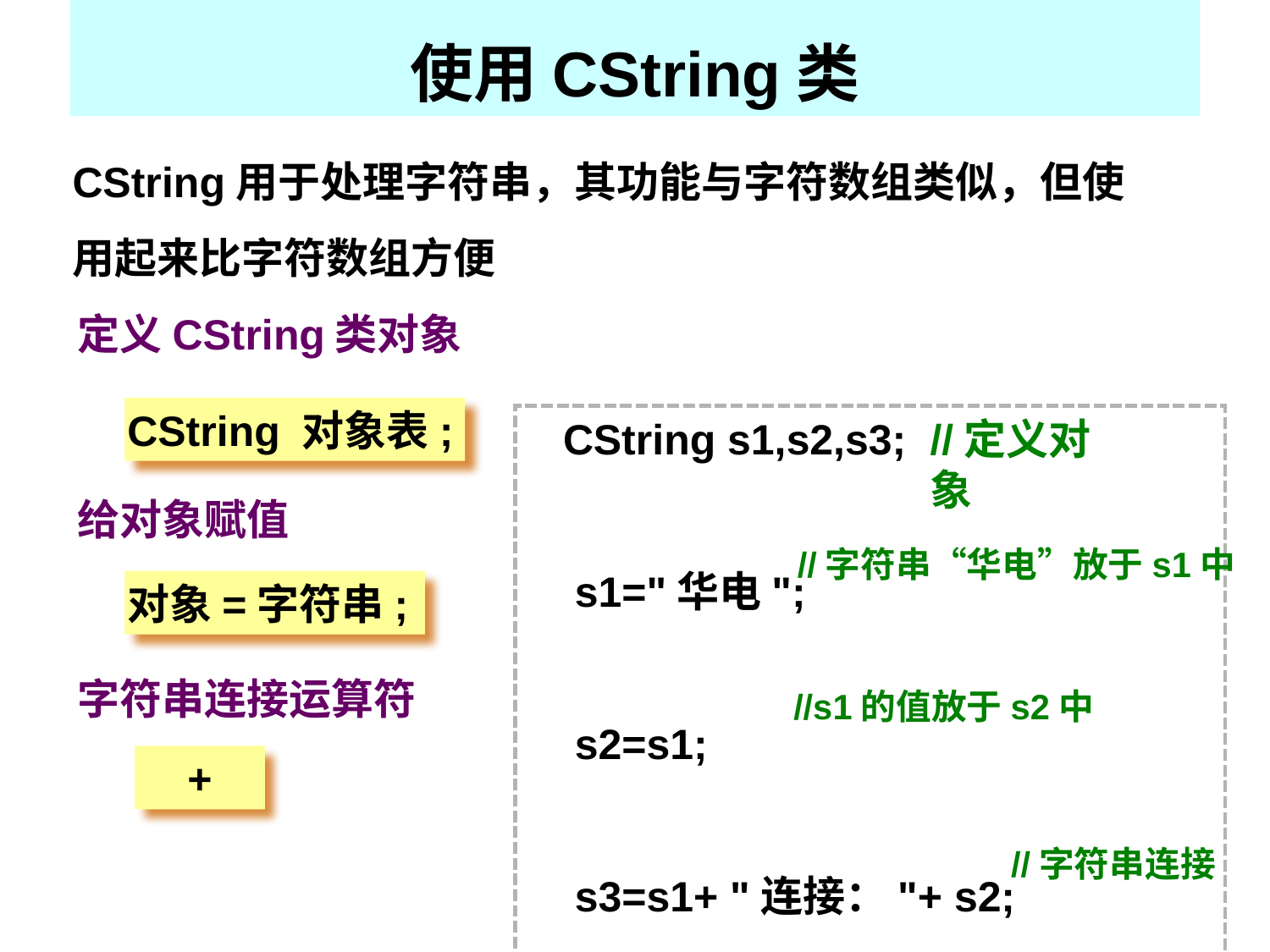

使用CString类
CString用于处理字符串，其功能与字符数组类似，但使用起来比字符数组方便
定义CString类对象
CString 对象表;
   CString s1,s2,s3;
    s1="华电";
    s2=s1;
    s3=s1+ "连接："+ s2;

//定义对象
给对象赋值
//字符串“华电”放于s1中
对象=字符串;
字符串连接运算符
//s1的值放于s2中
+
//字符串连接